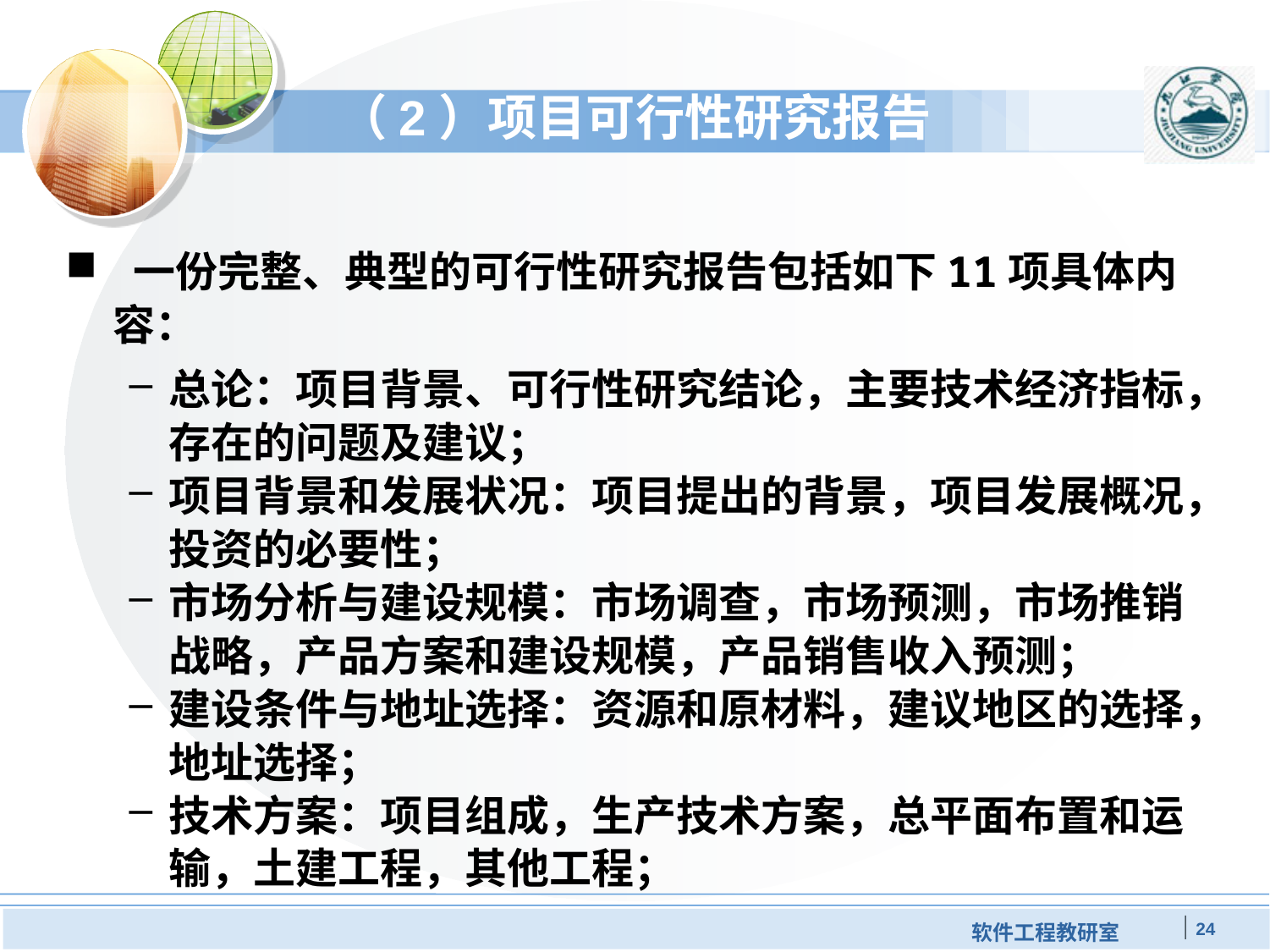

# （2）项目可行性研究报告
 一份完整、典型的可行性研究报告包括如下11项具体内容：
总论：项目背景、可行性研究结论，主要技术经济指标，存在的问题及建议；
项目背景和发展状况：项目提出的背景，项目发展概况，投资的必要性；
市场分析与建设规模：市场调查，市场预测，市场推销战略，产品方案和建设规模，产品销售收入预测；
建设条件与地址选择：资源和原材料，建议地区的选择，地址选择；
技术方案：项目组成，生产技术方案，总平面布置和运输，土建工程，其他工程；